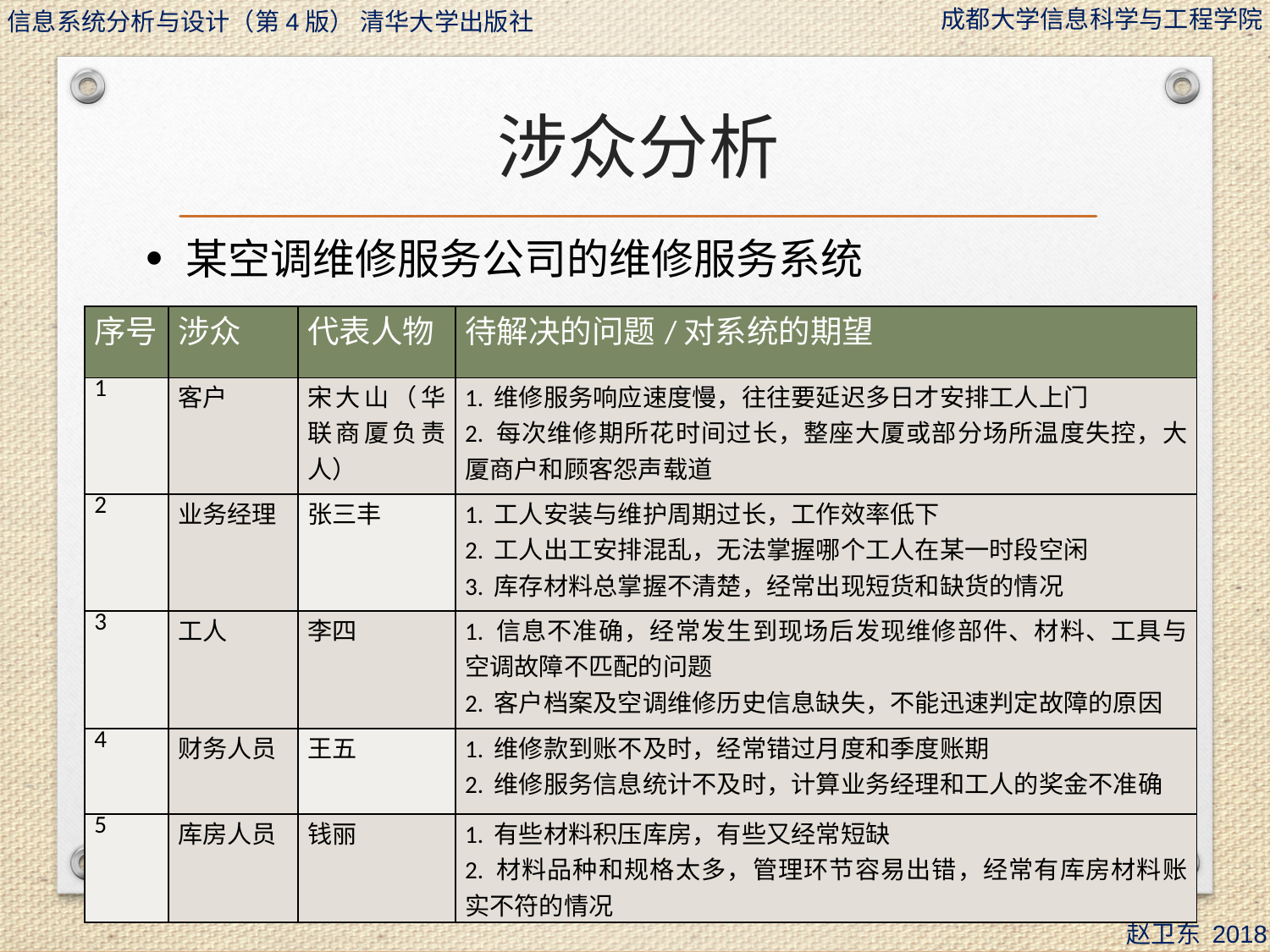

# 涉众分析
某空调维修服务公司的维修服务系统
| 序号 | 涉众 | 代表人物 | 待解决的问题/对系统的期望 |
| --- | --- | --- | --- |
| 1 | 客户 | 宋大山（华联商厦负责人） | 1. 维修服务响应速度慢，往往要延迟多日才安排工人上门 2. 每次维修期所花时间过长，整座大厦或部分场所温度失控，大厦商户和顾客怨声载道 |
| 2 | 业务经理 | 张三丰 | 1. 工人安装与维护周期过长，工作效率低下 2. 工人出工安排混乱，无法掌握哪个工人在某一时段空闲 3. 库存材料总掌握不清楚，经常出现短货和缺货的情况 |
| 3 | 工人 | 李四 | 1. 信息不准确，经常发生到现场后发现维修部件、材料、工具与空调故障不匹配的问题 2. 客户档案及空调维修历史信息缺失，不能迅速判定故障的原因 |
| 4 | 财务人员 | 王五 | 1. 维修款到账不及时，经常错过月度和季度账期 2. 维修服务信息统计不及时，计算业务经理和工人的奖金不准确 |
| 5 | 库房人员 | 钱丽 | 1. 有些材料积压库房，有些又经常短缺 2. 材料品种和规格太多，管理环节容易出错，经常有库房材料账实不符的情况 |